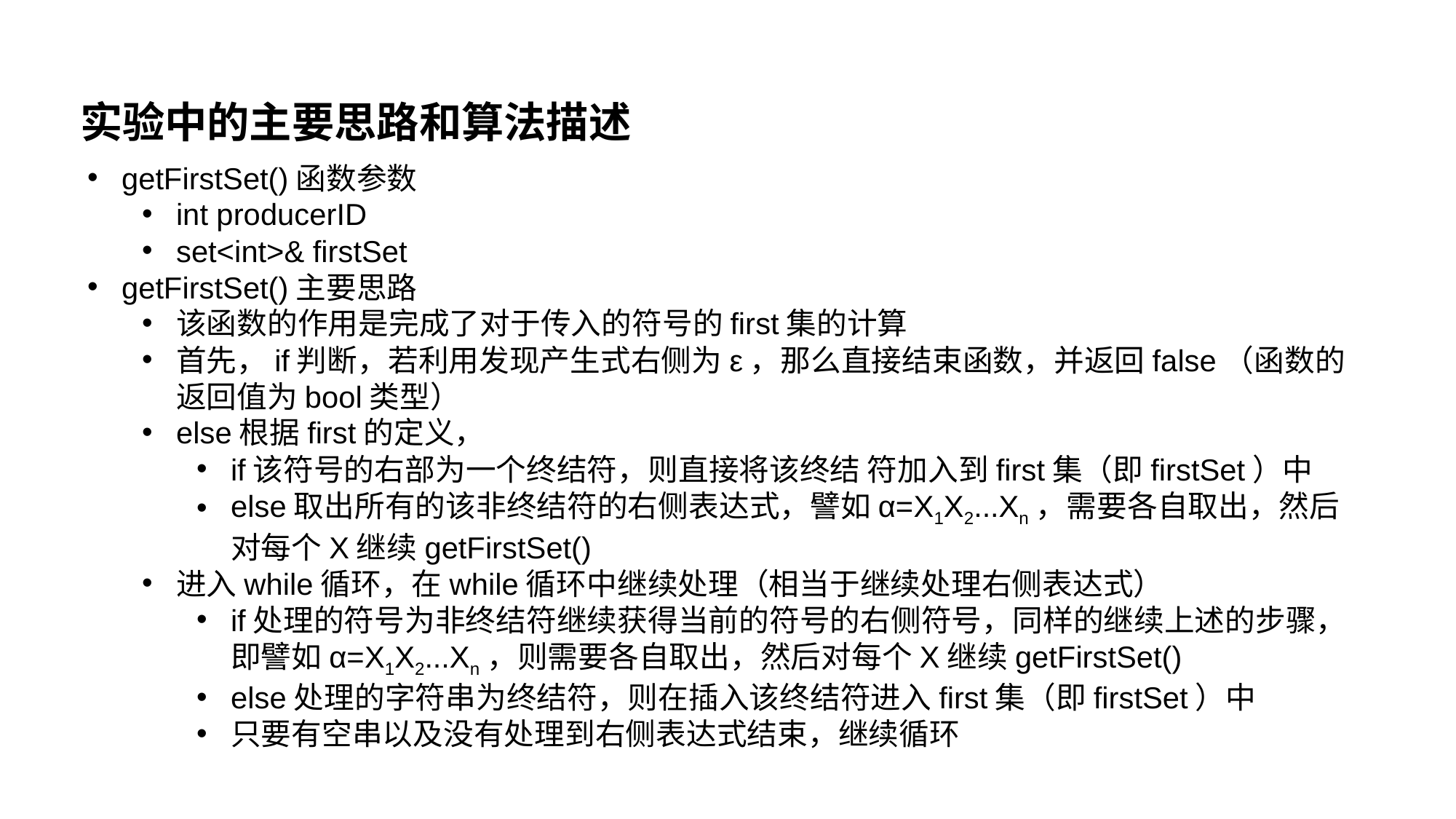

实验中的主要思路和算法描述
getFirstSet()函数参数
int producerID
set<int>& firstSet
getFirstSet()主要思路
该函数的作用是完成了对于传入的符号的first集的计算
首先，if判断，若利用发现产生式右侧为ε，那么直接结束函数，并返回false（函数的返回值为bool类型）
else根据first的定义，
if该符号的右部为一个终结符，则直接将该终结 符加入到first集（即firstSet）中
else取出所有的该非终结符的右侧表达式，譬如α=X1X2...Xn，需要各自取出，然后对每个X继续getFirstSet()
进入while循环，在while循环中继续处理（相当于继续处理右侧表达式）
if处理的符号为非终结符继续获得当前的符号的右侧符号，同样的继续上述的步骤， 即譬如α=X1X2...Xn，则需要各自取出，然后对每个X继续getFirstSet()
else处理的字符串为终结符，则在插入该终结符进入first集（即firstSet）中
只要有空串以及没有处理到右侧表达式结束，继续循环